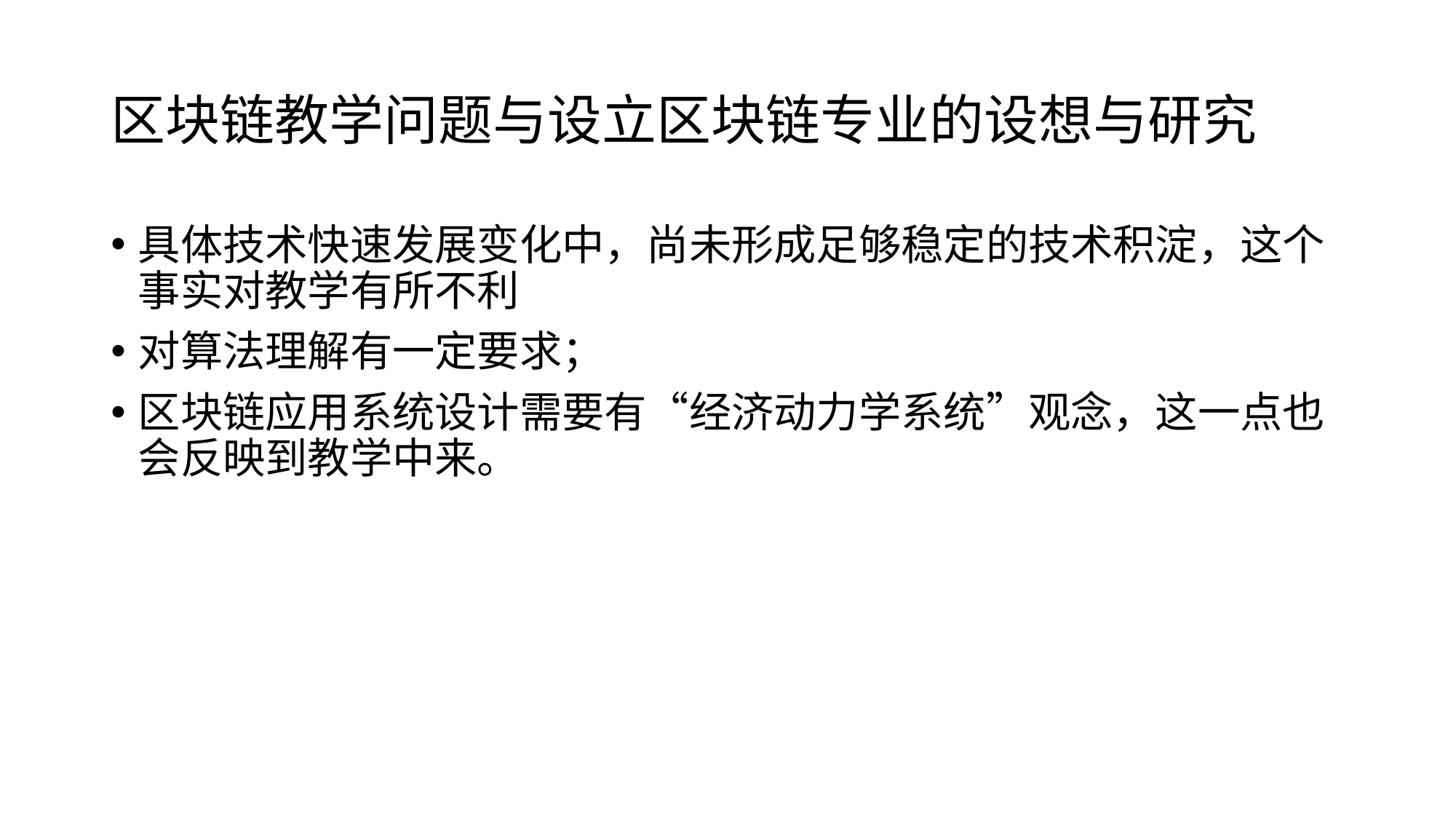

# 区块链教学问题与设立区块链专业的设想与研究
具体技术快速发展变化中，尚未形成足够稳定的技术积淀，这个事实对教学有所不利
对算法理解有一定要求；
区块链应用系统设计需要有“经济动力学系统”观念，这一点也会反映到教学中来。